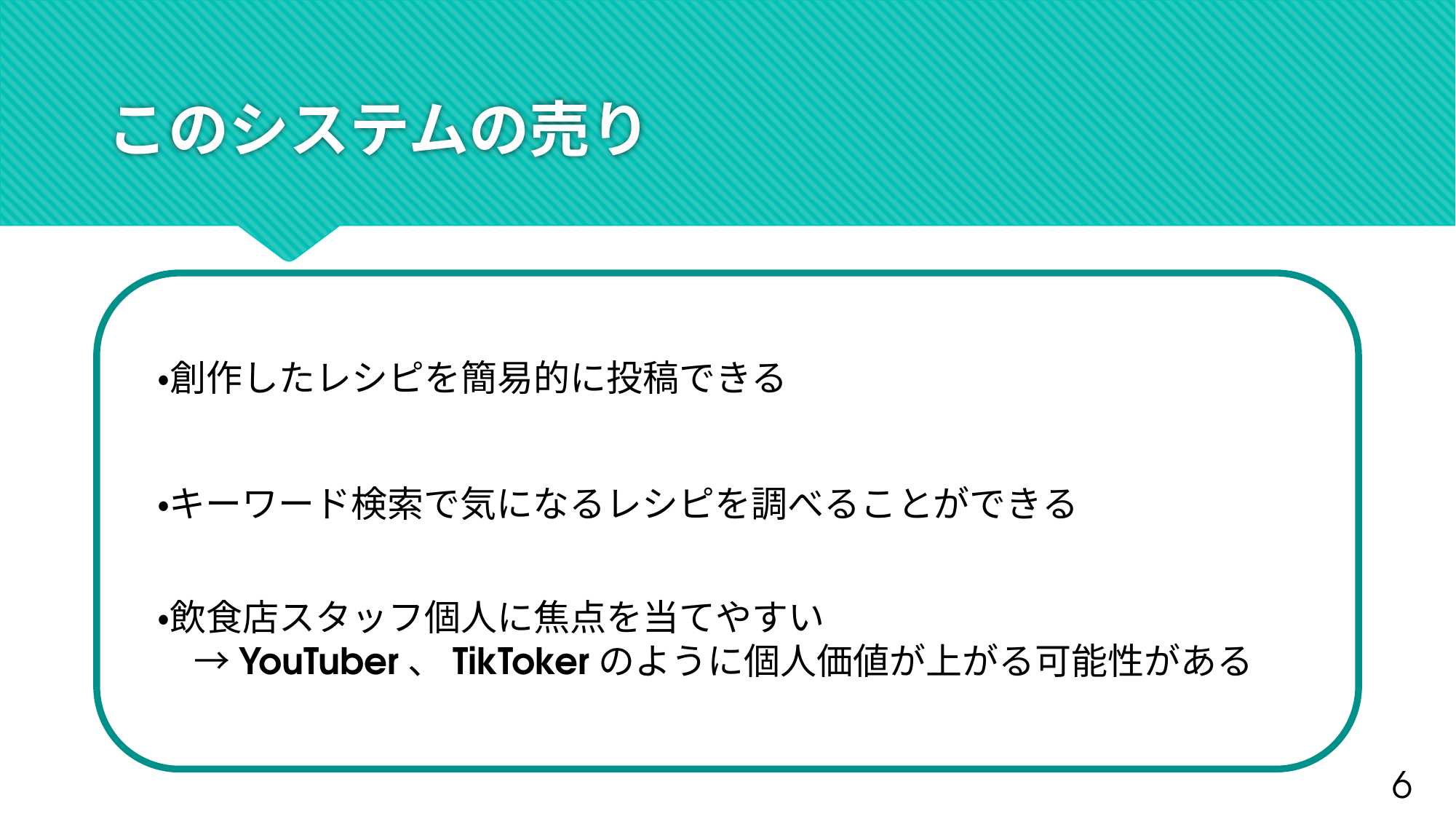

# このシステムの売り

・創作したレシピを簡易的に投稿できる
・キーワード検索で気になるレシピを調べることができる
・飲食店スタッフ個人に焦点を当てやすい
　→YouTuber、TikTokerのように個人価値が上がる可能性がある
6